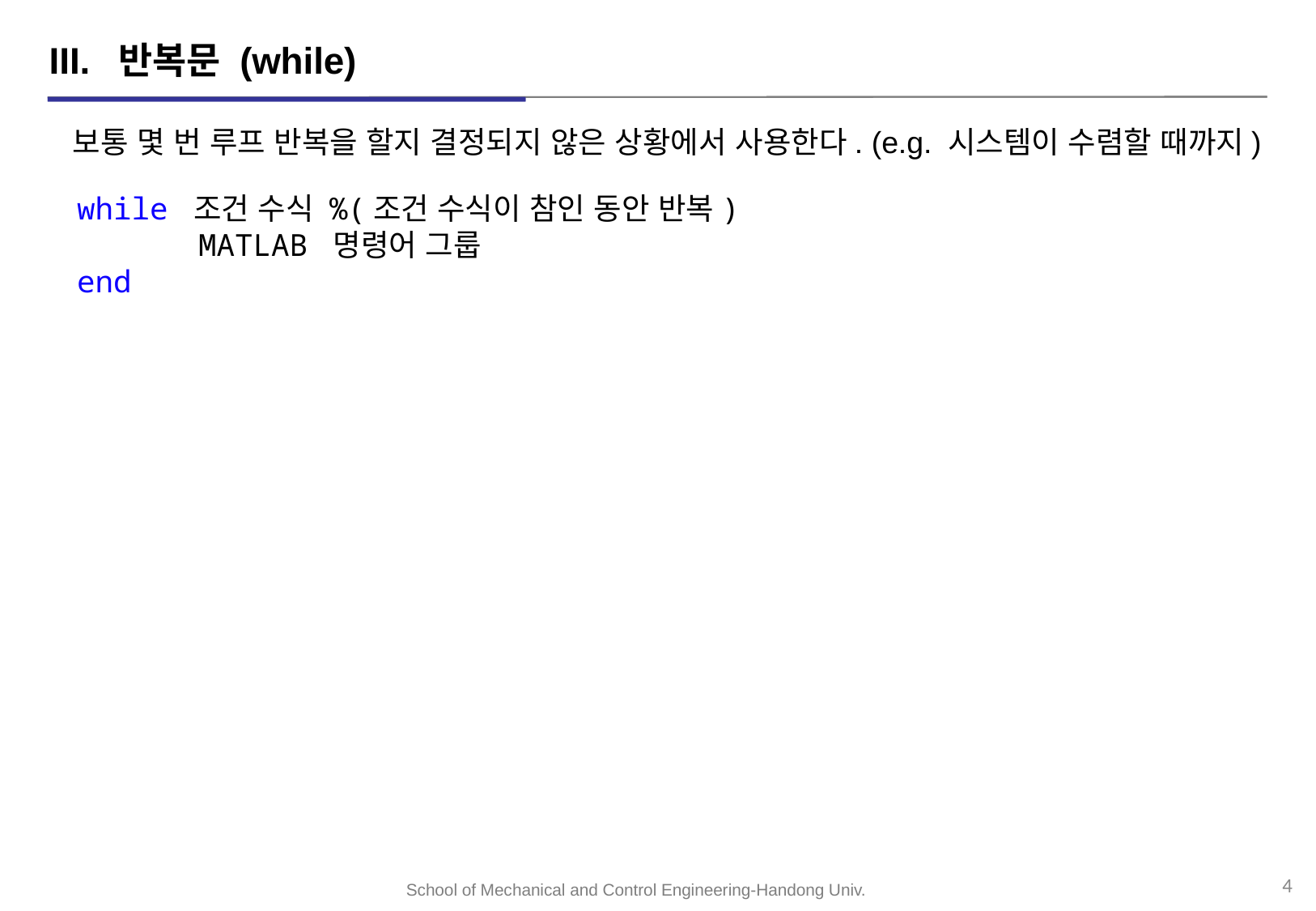

# III.	반복문 (while)

보통 몇 번 루프 반복을 할지 결정되지 않은 상황에서 사용한다. (e.g. 시스템이 수렴할 때까지)
while 조건 수식 %(조건 수식이 참인 동안 반복)
	MATLAB 명령어 그룹
end
4
School of Mechanical and Control Engineering-Handong Univ.